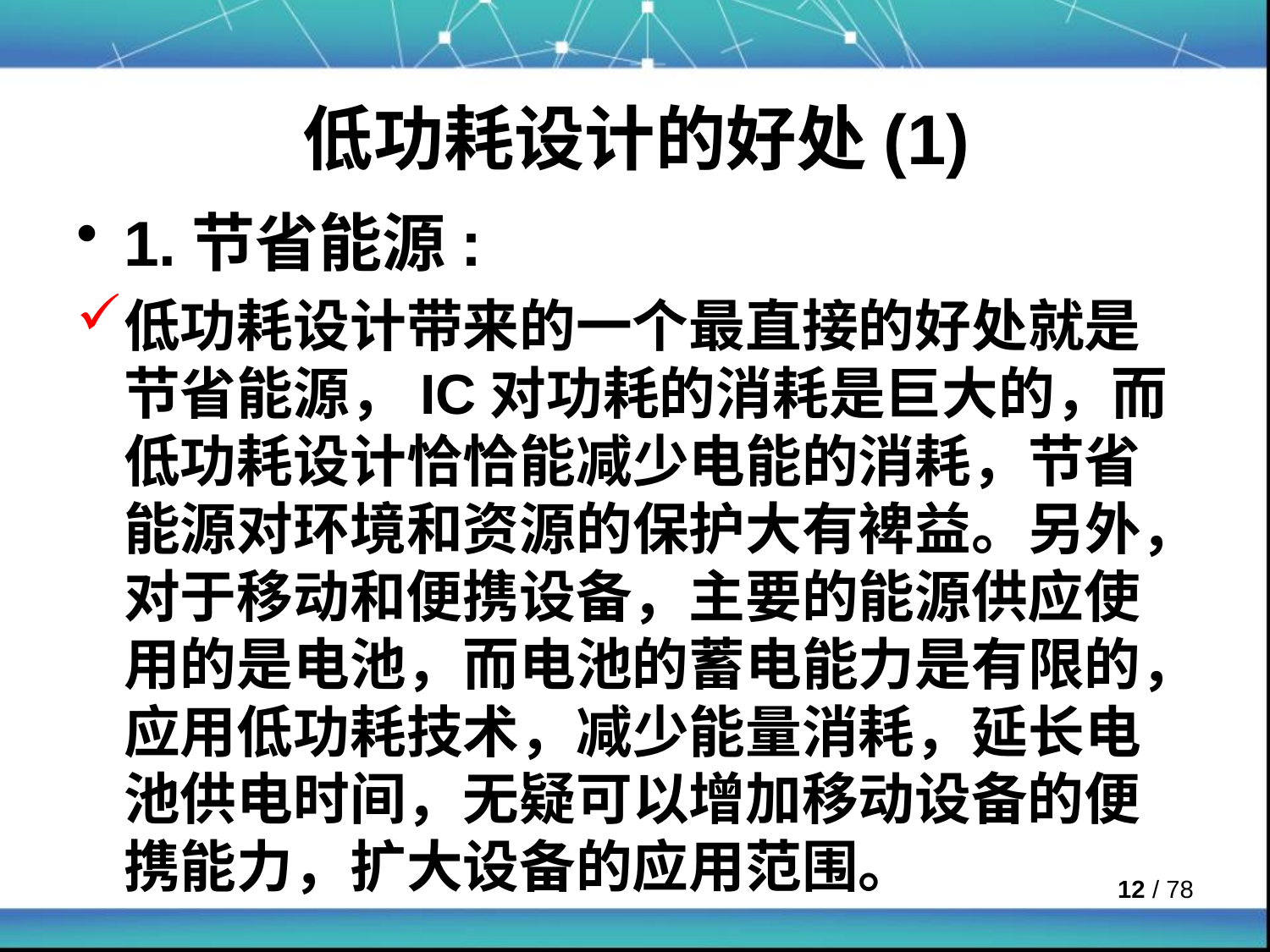

# 低功耗设计的好处(1)
1.节省能源:
低功耗设计带来的一个最直接的好处就是节省能源，IC对功耗的消耗是巨大的，而低功耗设计恰恰能减少电能的消耗，节省能源对环境和资源的保护大有裨益。另外，对于移动和便携设备，主要的能源供应使用的是电池，而电池的蓄电能力是有限的，应用低功耗技术，减少能量消耗，延长电池供电时间，无疑可以增加移动设备的便携能力，扩大设备的应用范围。
12 / 78